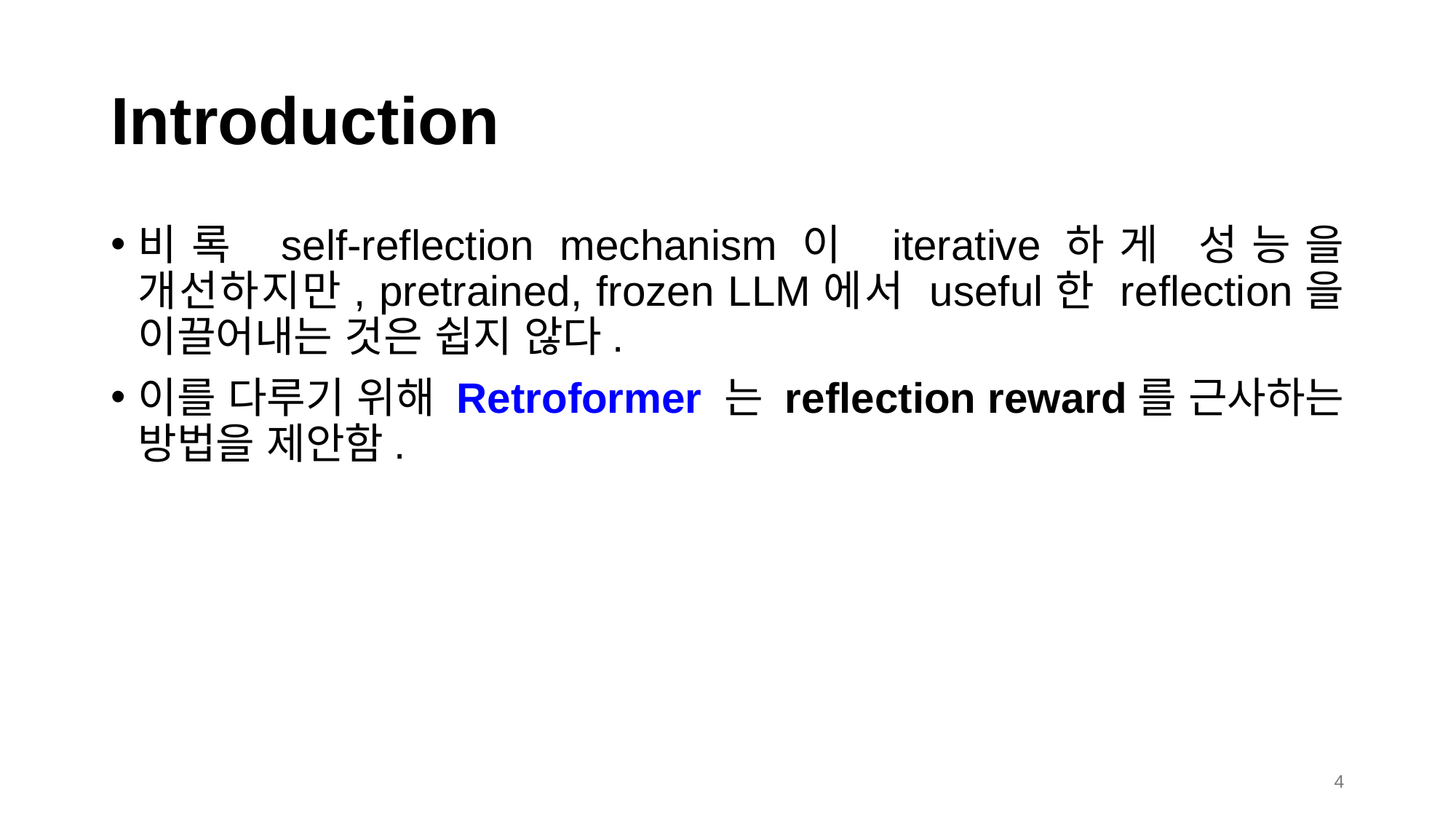

# Introduction
비록 self-reflection mechanism이 iterative하게 성능을 개선하지만, pretrained, frozen LLM에서 useful한 reflection을 이끌어내는 것은 쉽지 않다.
이를 다루기 위해 Retroformer 는 reflection reward를 근사하는 방법을 제안함.
4